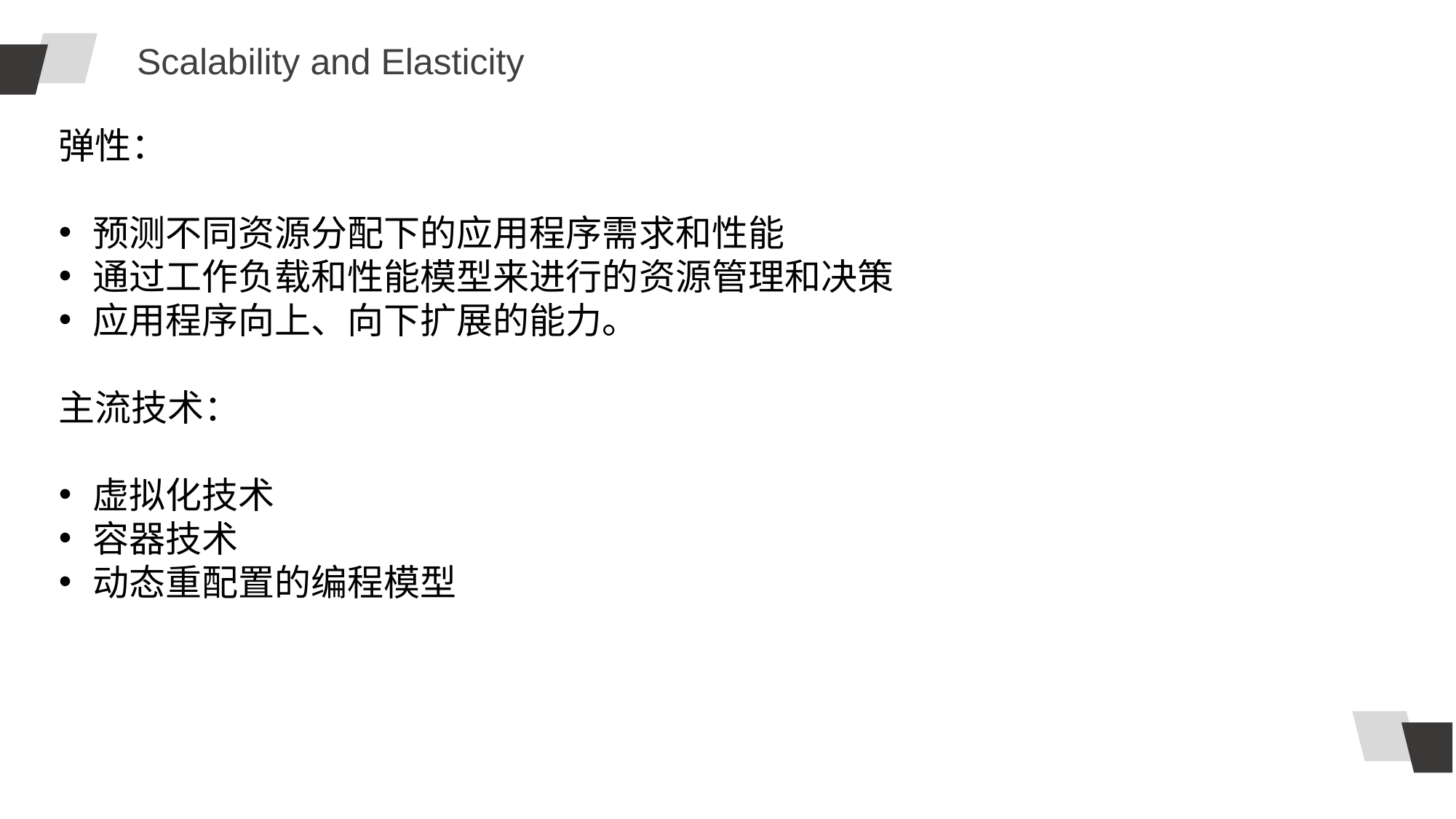

Scalability and Elasticity
弹性：

预测不同资源分配下的应用程序需求和性能
通过工作负载和性能模型来进行的资源管理和决策
应用程序向上、向下扩展的能力。

主流技术：

虚拟化技术
容器技术
动态重配置的编程模型